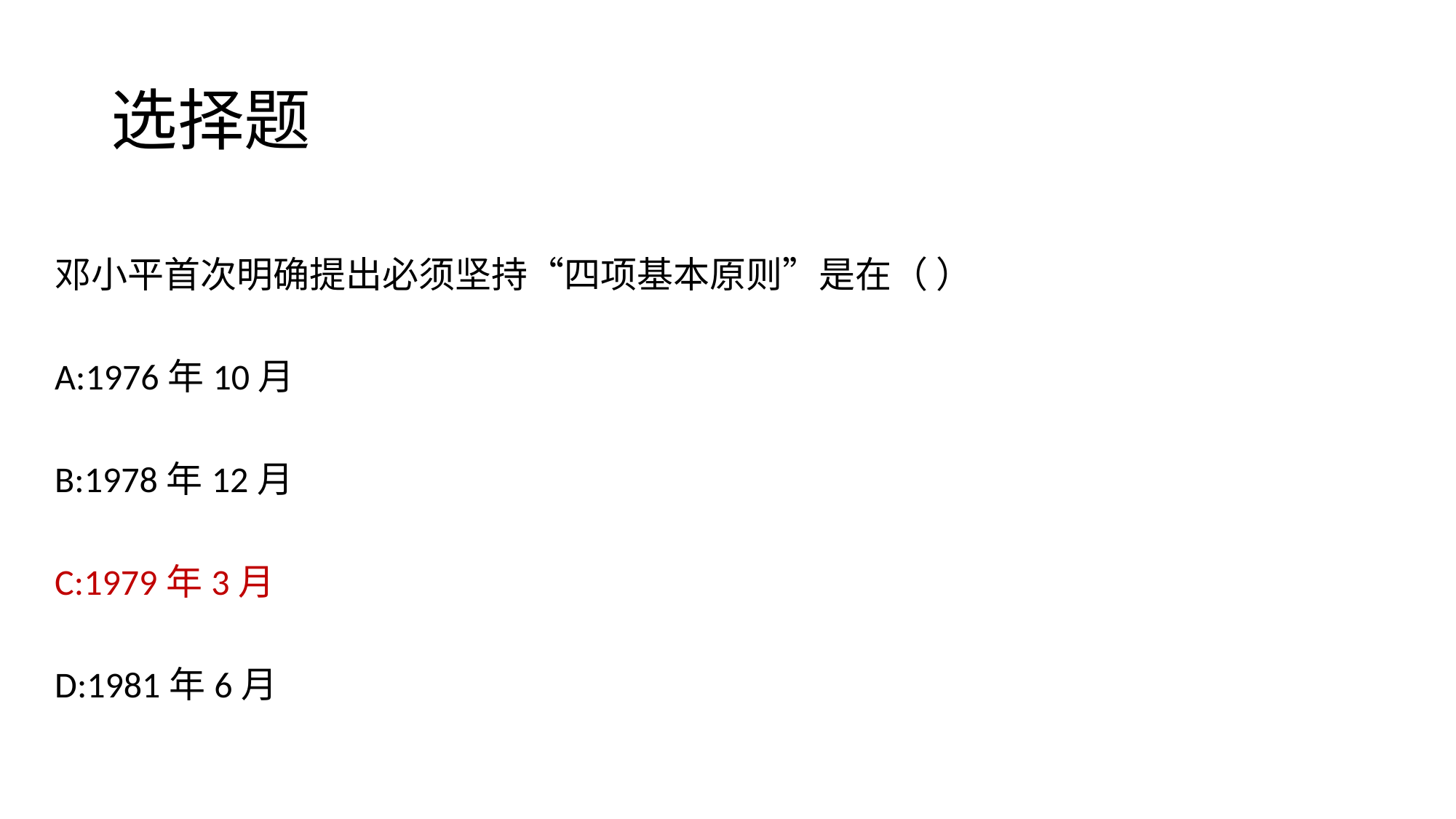

# 选择题
邓小平首次明确提出必须坚持“四项基本原则”是在（ ）
A:1976年10月
B:1978年12月
C:1979年3月
D:​1981年6月